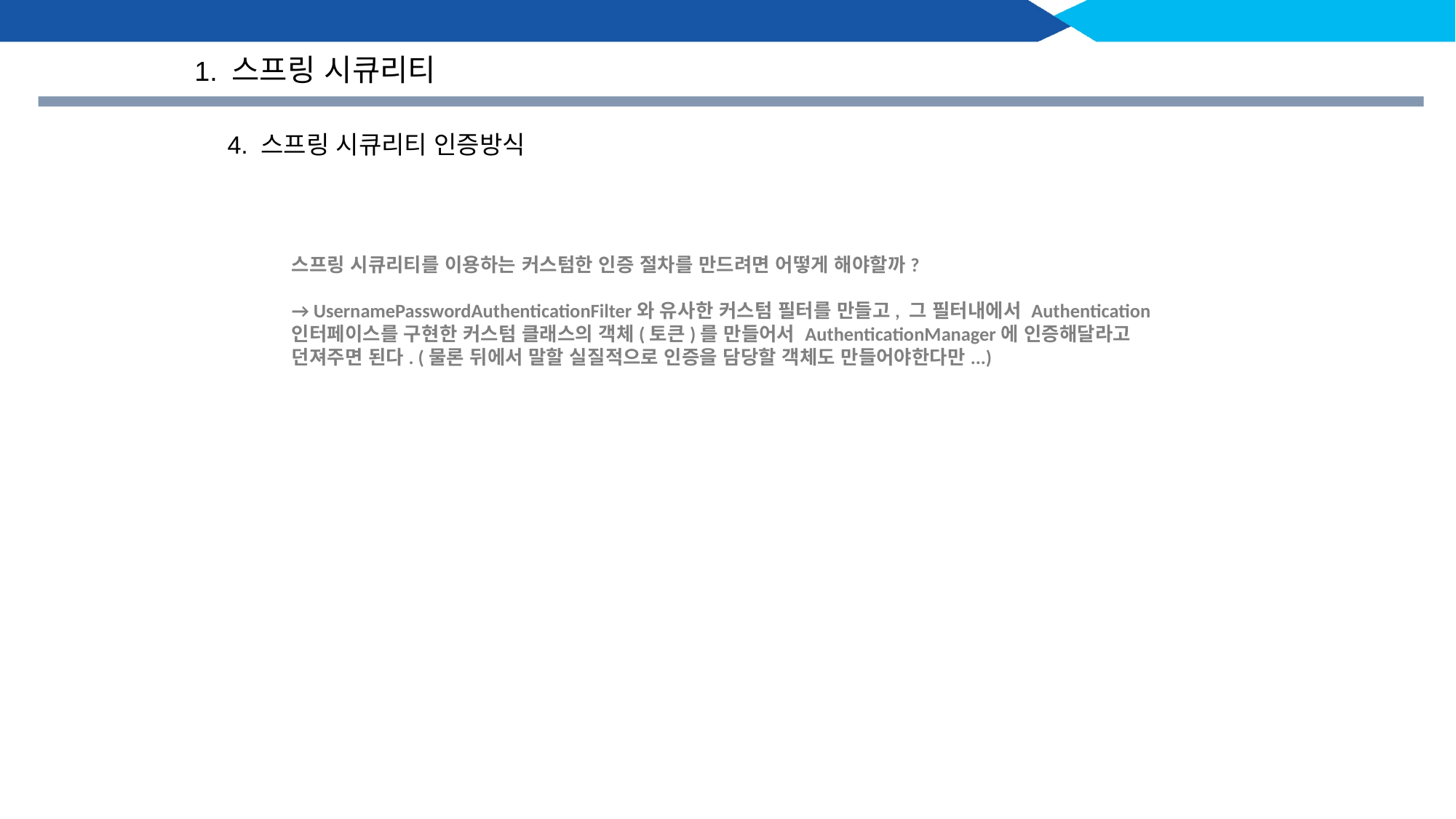

1. 스프링 시큐리티
4. 스프링 시큐리티 인증방식
스프링 시큐리티를 이용하는 커스텀한 인증 절차를 만드려면 어떻게 해야할까?

→ UsernamePasswordAuthenticationFilter와 유사한 커스텀 필터를 만들고, 그 필터내에서 Authentication 인터페이스를 구현한 커스텀 클래스의 객체(토큰)를 만들어서 AuthenticationManager에 인증해달라고 던져주면 된다. (물론 뒤에서 말할 실질적으로 인증을 담당할 객체도 만들어야한다만...)